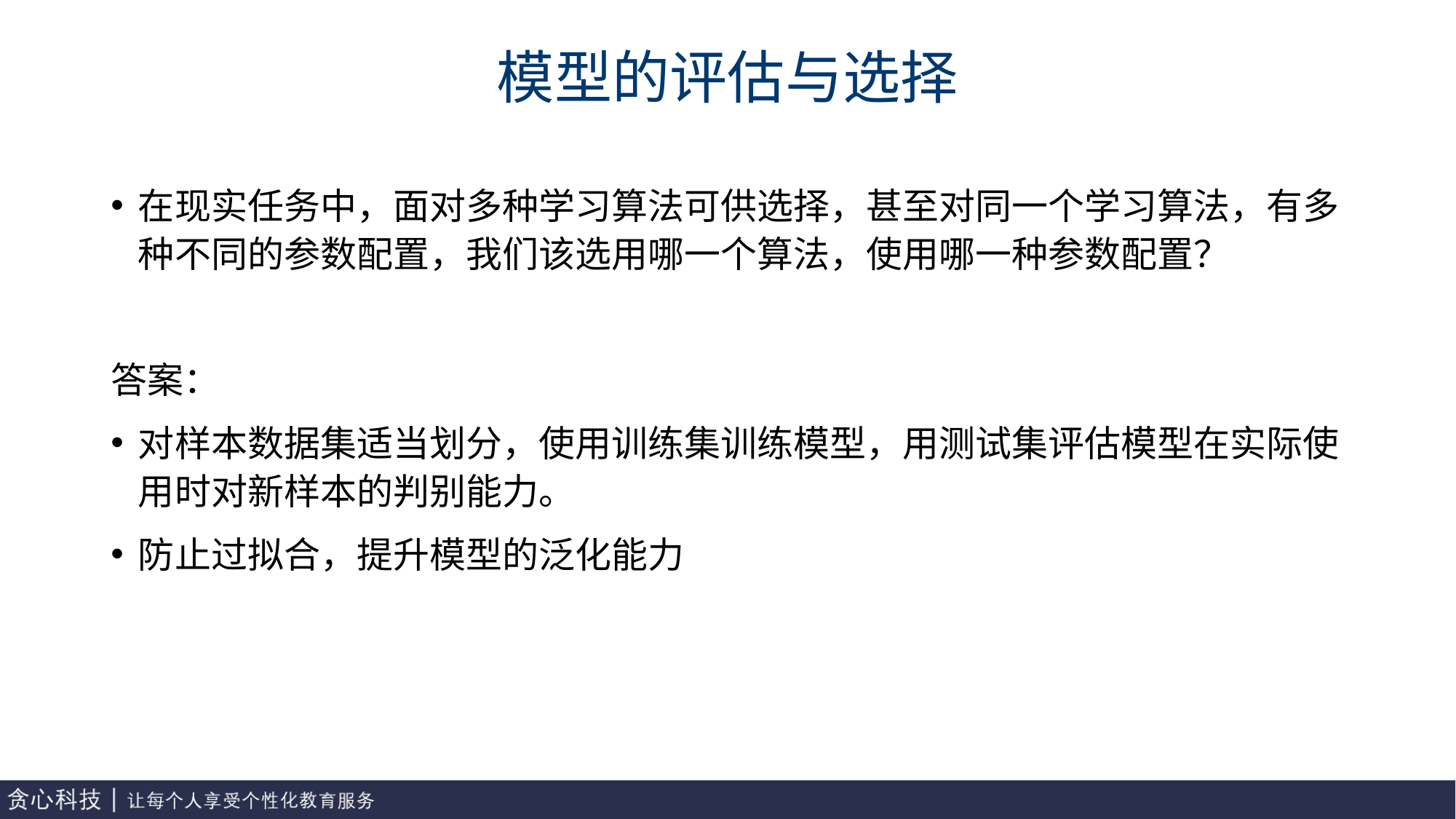

# 模型的评估与选择
在现实任务中，面对多种学习算法可供选择，甚至对同一个学习算法，有多种不同的参数配置，我们该选用哪一个算法，使用哪一种参数配置？

答案：
对样本数据集适当划分，使用训练集训练模型，用测试集评估模型在实际使用时对新样本的判别能力。
防止过拟合，提升模型的泛化能力